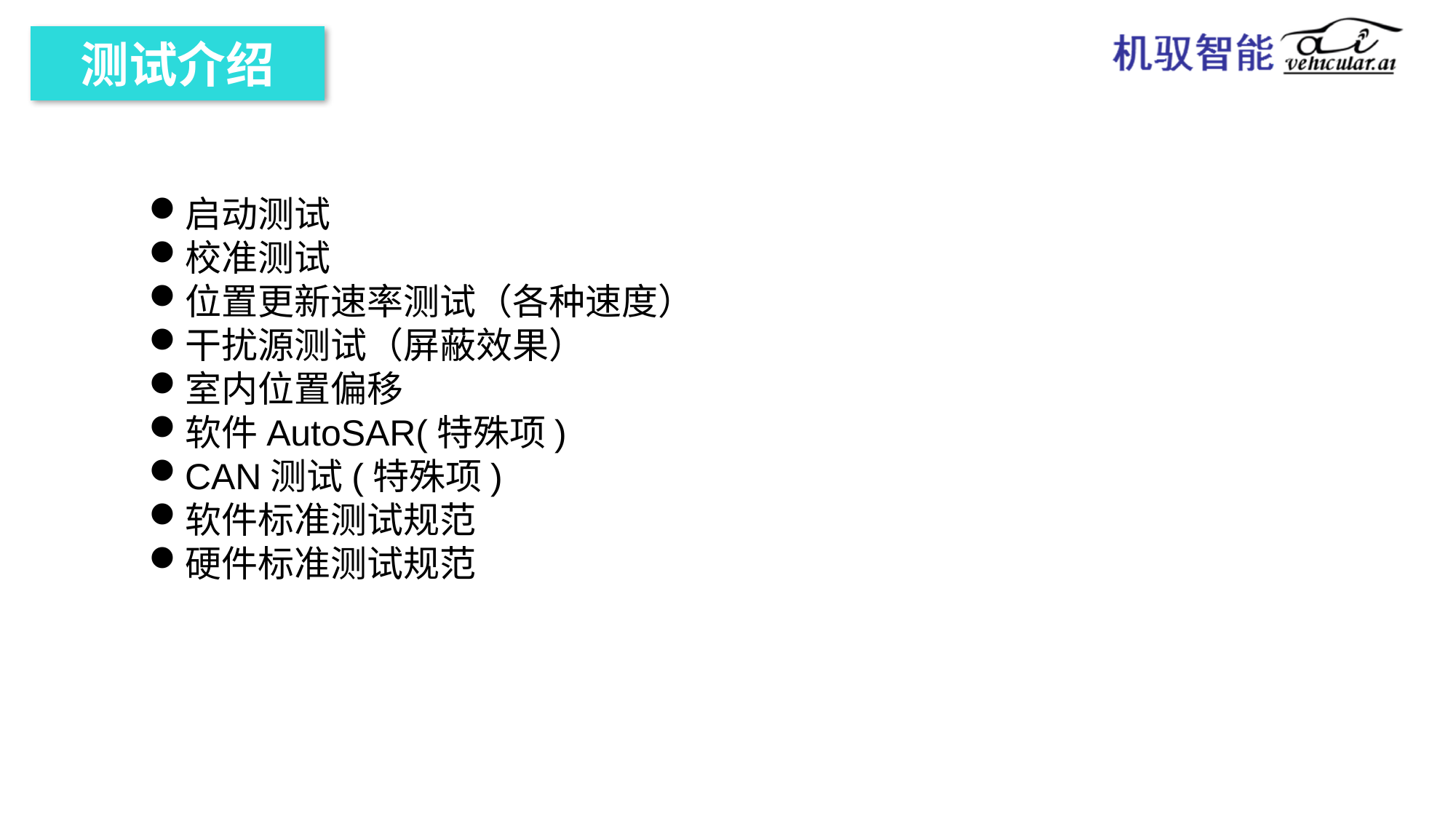

测试介绍
启动测试
校准测试
位置更新速率测试（各种速度）
干扰源测试（屏蔽效果）
室内位置偏移
软件AutoSAR(特殊项)
CAN测试(特殊项)
软件标准测试规范
硬件标准测试规范